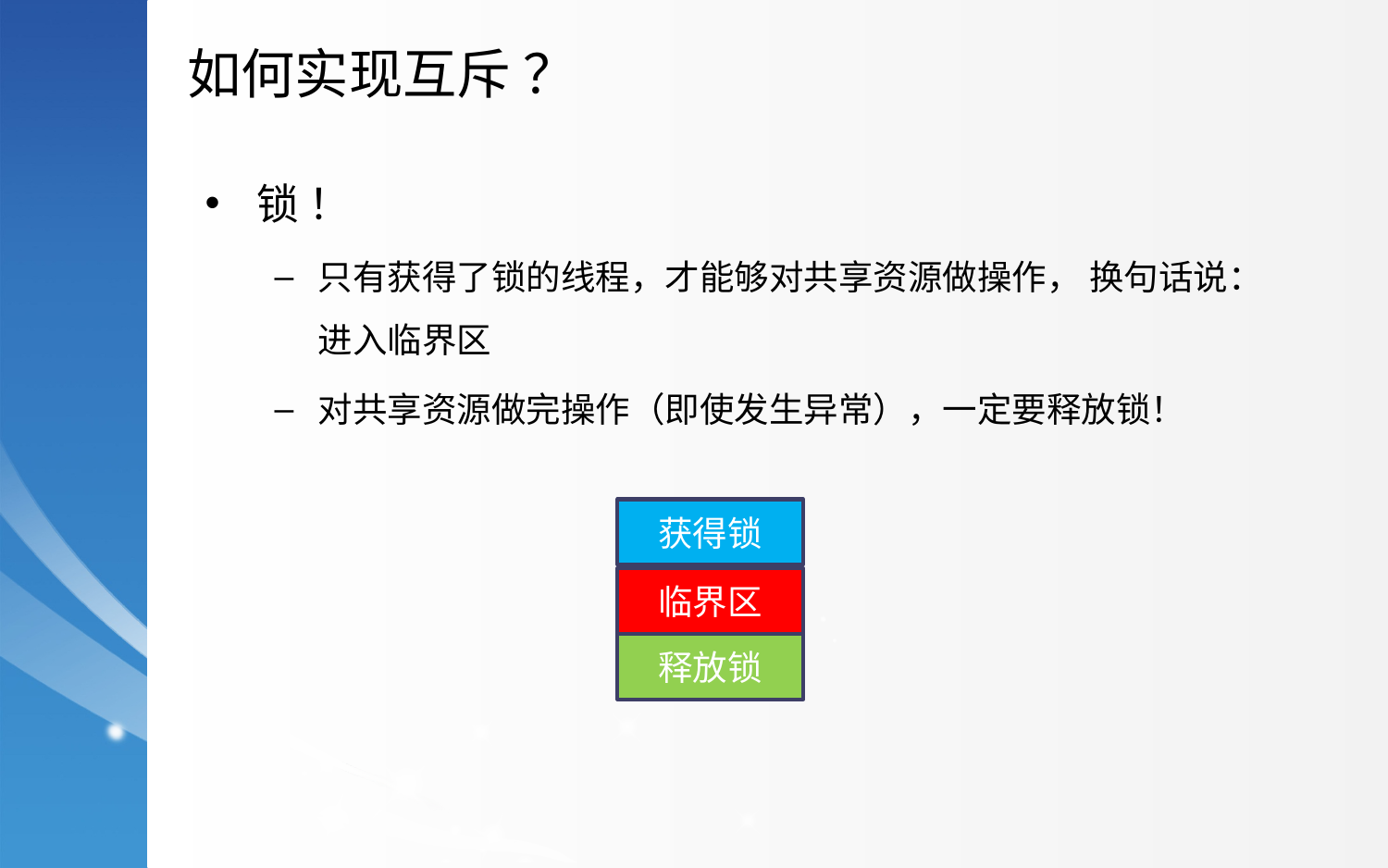

如何实现互斥 ？
锁 ！
只有获得了锁的线程，才能够对共享资源做操作， 换句话说：进入临界区
对共享资源做完操作（即使发生异常），一定要释放锁！

获得锁
临界区
释放锁